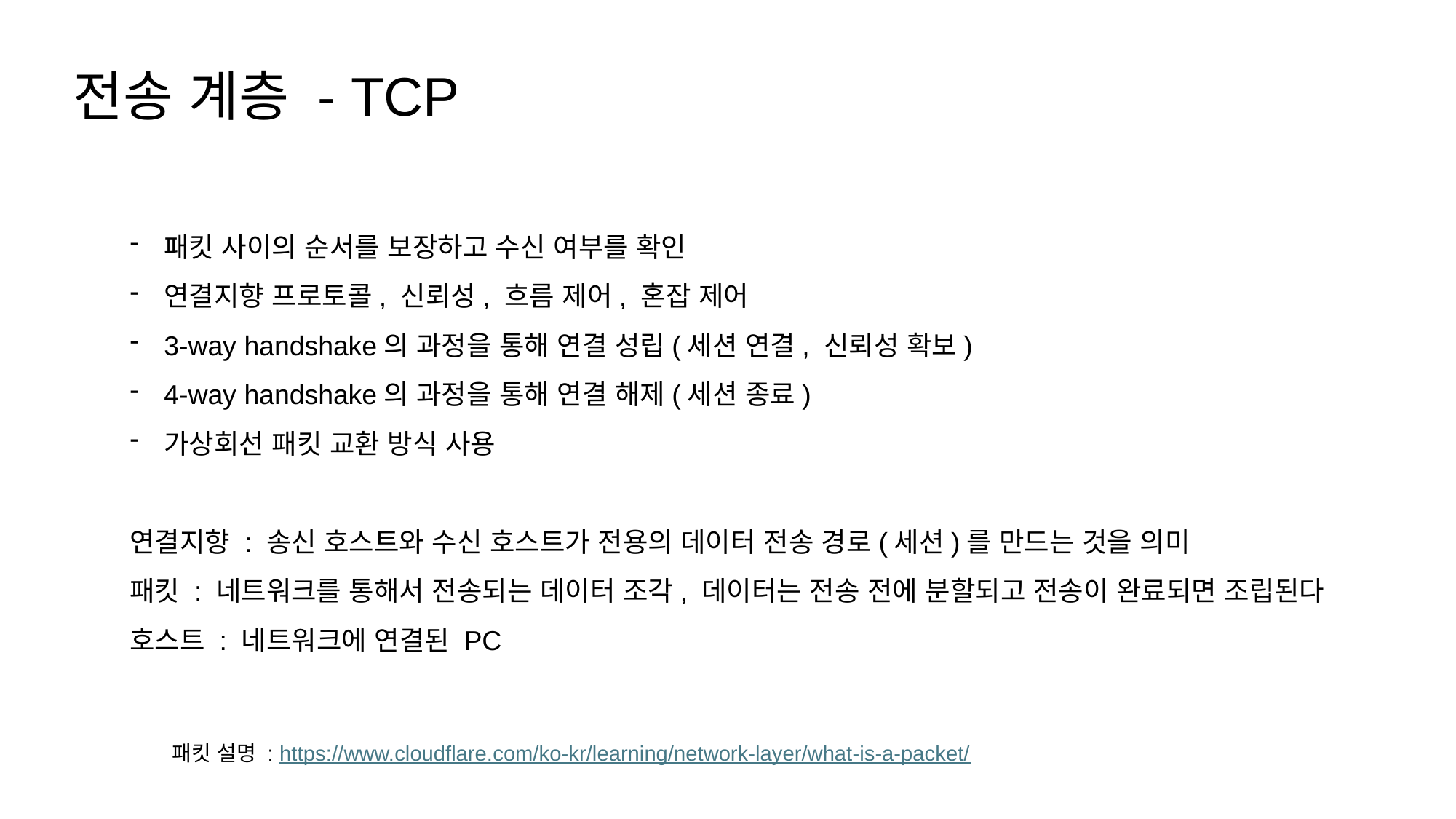

전송 계층 - TCP
패킷 사이의 순서를 보장하고 수신 여부를 확인
연결지향 프로토콜, 신뢰성, 흐름 제어, 혼잡 제어
3-way handshake의 과정을 통해 연결 성립(세션 연결, 신뢰성 확보)
4-way handshake의 과정을 통해 연결 해제(세션 종료)
가상회선 패킷 교환 방식 사용

연결지향 : 송신 호스트와 수신 호스트가 전용의 데이터 전송 경로(세션)를 만드는 것을 의미
패킷 : 네트워크를 통해서 전송되는 데이터 조각, 데이터는 전송 전에 분할되고 전송이 완료되면 조립된다
호스트 : 네트워크에 연결된 PC
패킷 설명 : https://www.cloudflare.com/ko-kr/learning/network-layer/what-is-a-packet/